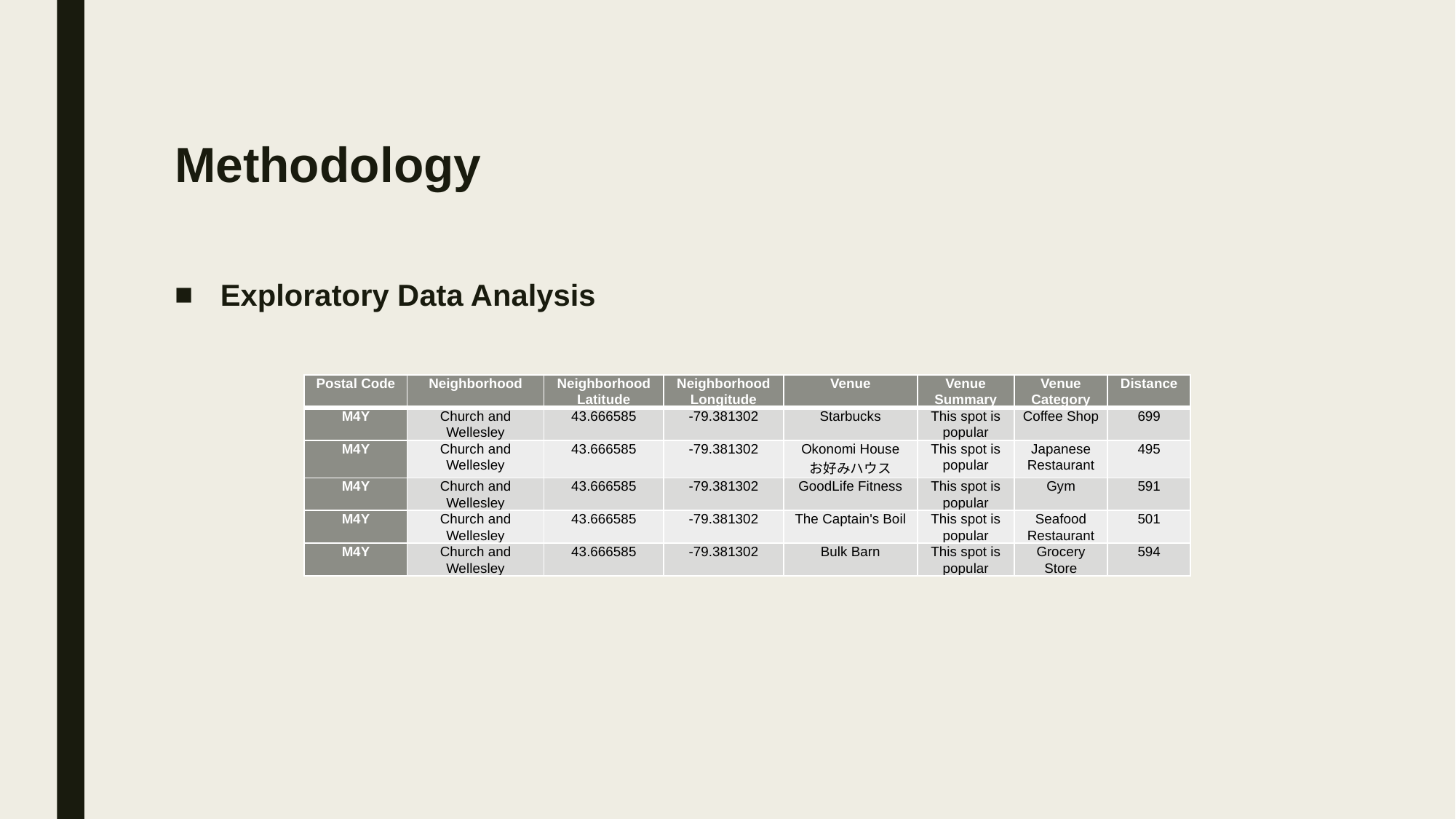

# Methodology
Exploratory Data Analysis

| Postal Code | Neighborhood | Neighborhood Latitude | Neighborhood Longitude | Venue | Venue Summary | Venue Category | Distance |
| --- | --- | --- | --- | --- | --- | --- | --- |
| M4Y | Church and Wellesley | 43.666585 | -79.381302 | Starbucks | This spot is popular | Coffee Shop | 699 |
| M4Y | Church and Wellesley | 43.666585 | -79.381302 | Okonomi House お好みハウス | This spot is popular | Japanese Restaurant | 495 |
| M4Y | Church and Wellesley | 43.666585 | -79.381302 | GoodLife Fitness | This spot is popular | Gym | 591 |
| M4Y | Church and Wellesley | 43.666585 | -79.381302 | The Captain's Boil | This spot is popular | Seafood Restaurant | 501 |
| M4Y | Church and Wellesley | 43.666585 | -79.381302 | Bulk Barn | This spot is popular | Grocery Store | 594 |